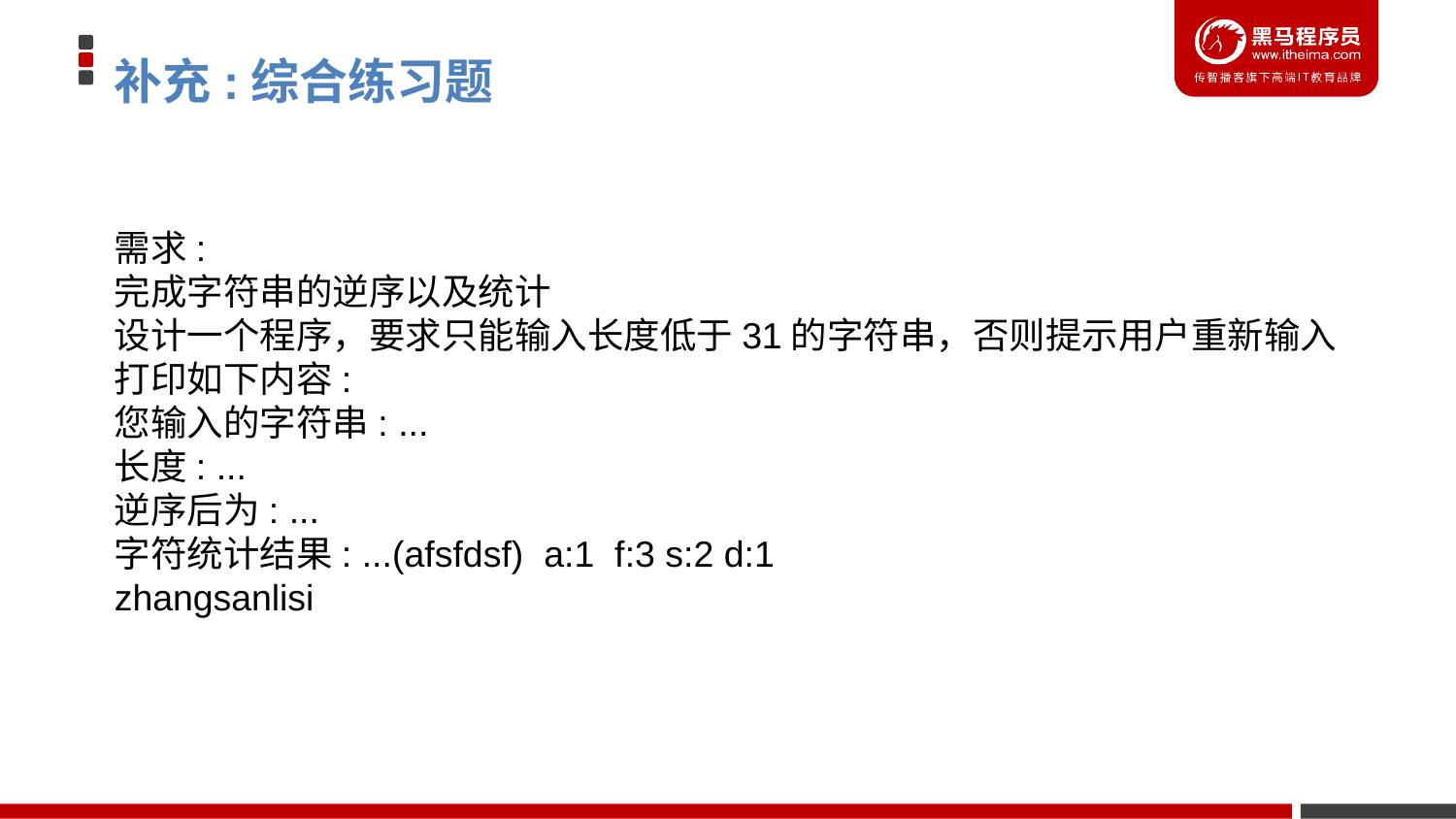

# 补充:综合练习题
需求:
完成字符串的逆序以及统计
设计一个程序，要求只能输入长度低于31的字符串，否则提示用户重新输入
打印如下内容:
您输入的字符串: ...
长度: ...
逆序后为: ...
字符统计结果: ...(afsfdsf)  a:1  f:3 s:2 d:1
zhangsanlisi